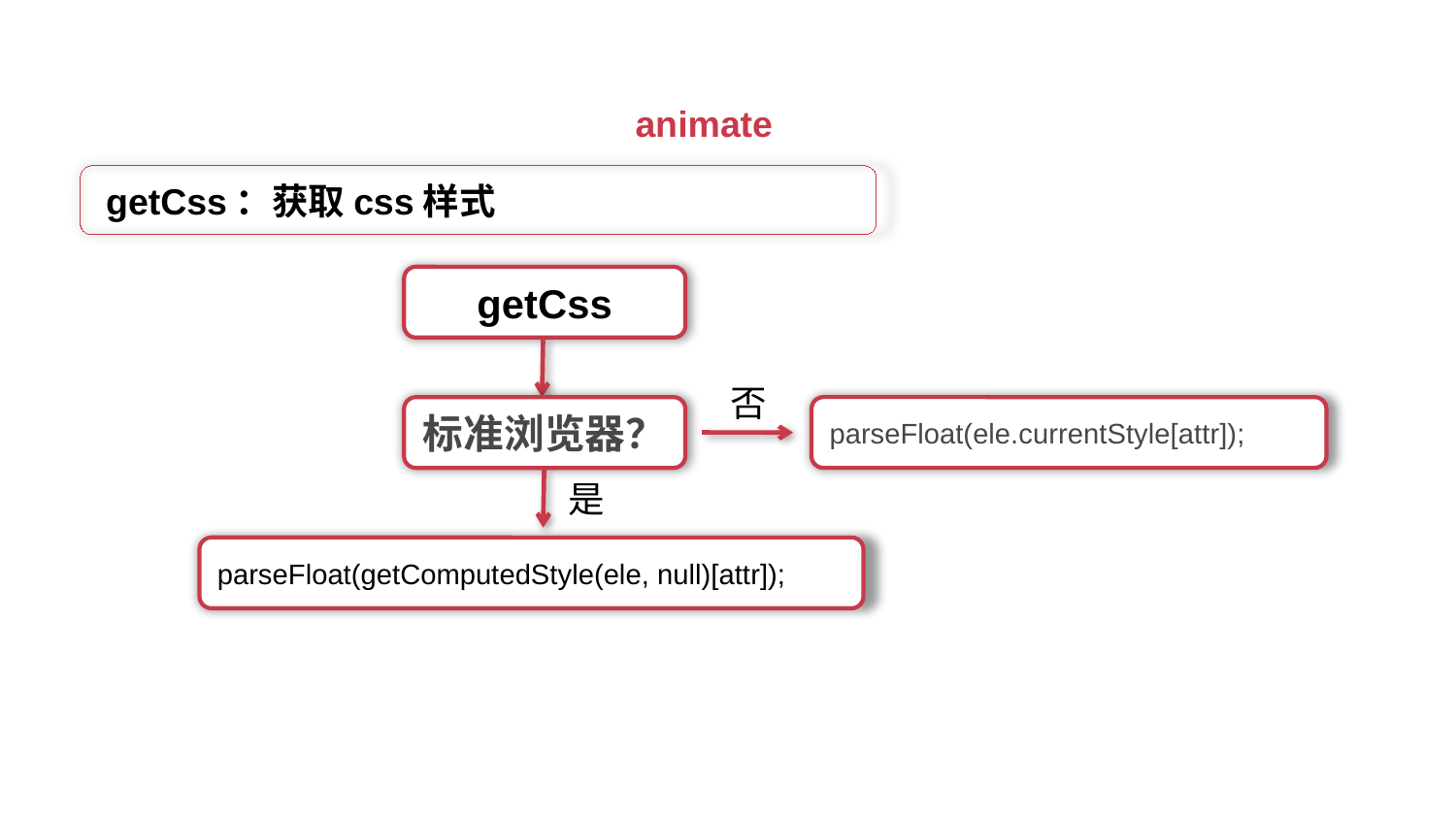

animate

getCss：获取css样式
getCss

否
parseFloat(ele.currentStyle[attr]);
标准浏览器？
是
parseFloat(getComputedStyle(ele, null)[attr]);